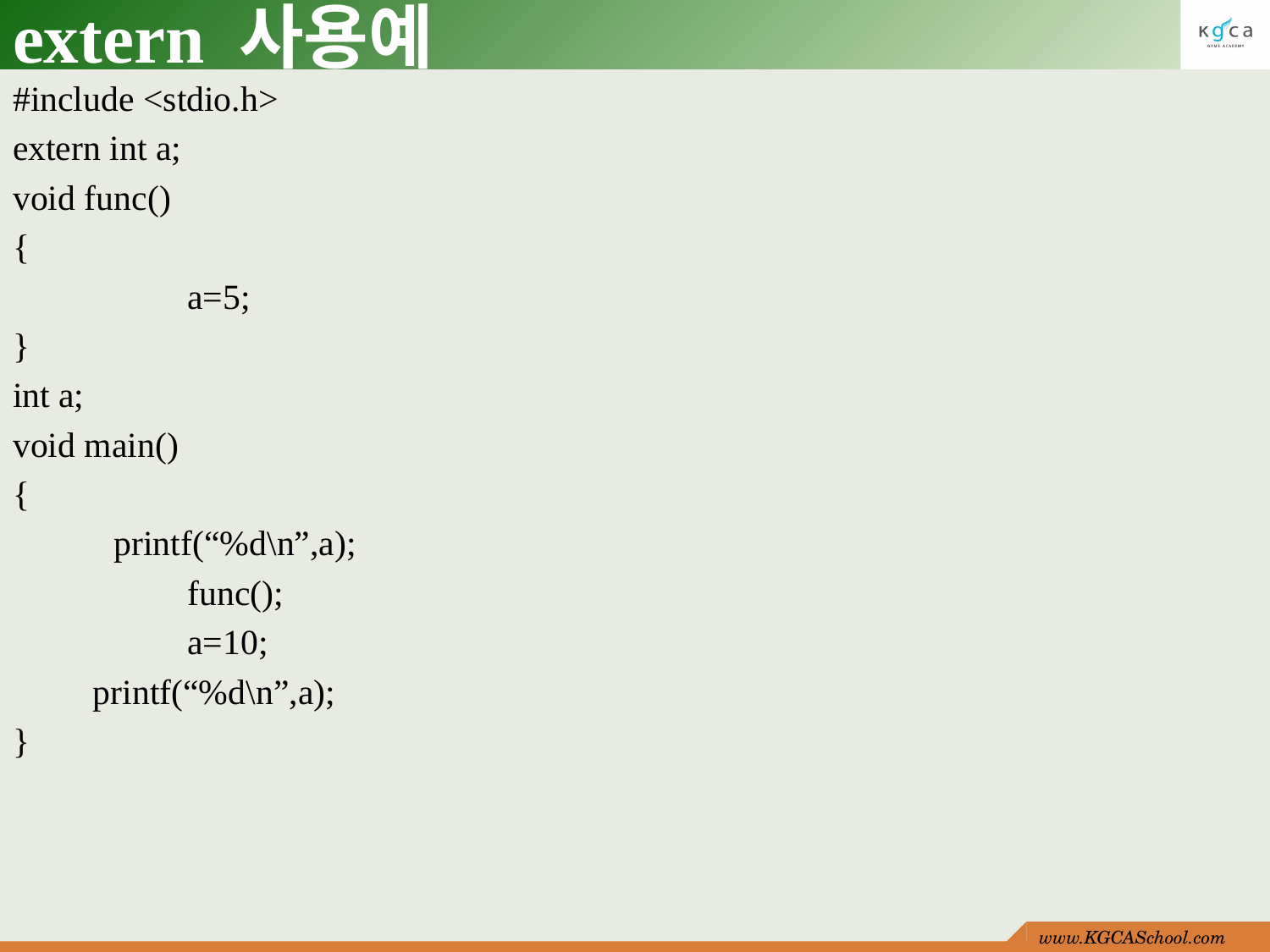

# extern 사용예
#include <stdio.h>
extern int a;
void func()
{
		a=5;
}
int a;
void main()
{
  	      printf(“%d\n”,a);
		func();
		a=10;
         printf(“%d\n”,a);
}